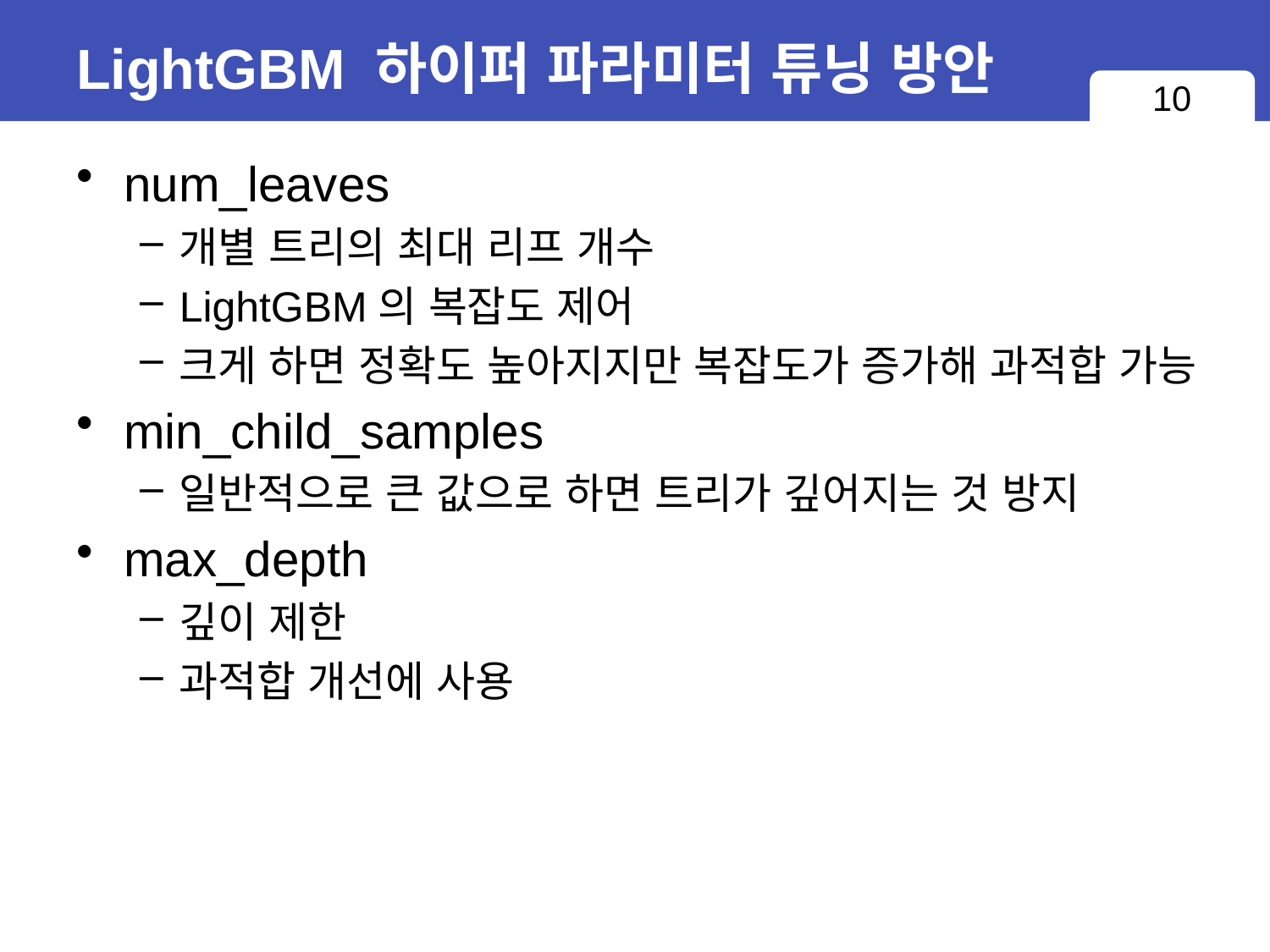

# LightGBM 하이퍼 파라미터 튜닝 방안
10
num_leaves
개별 트리의 최대 리프 개수
LightGBM의 복잡도 제어
크게 하면 정확도 높아지지만 복잡도가 증가해 과적합 가능
min_child_samples
일반적으로 큰 값으로 하면 트리가 깊어지는 것 방지
max_depth
깊이 제한
과적합 개선에 사용